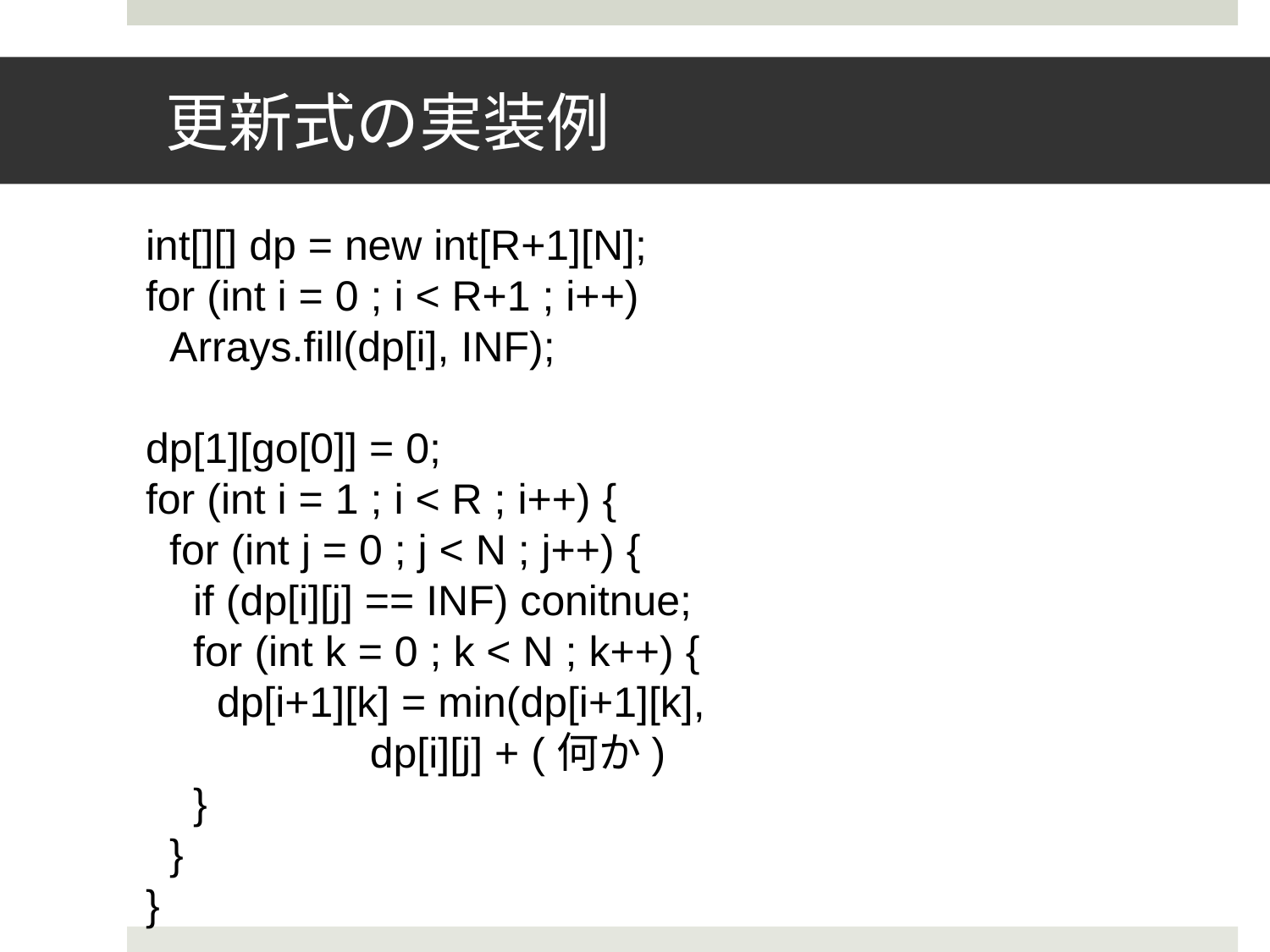

# 更新式の実装例
int[][] dp = new int[R+1][N];
for (int i = 0 ; i < R+1 ; i++)
  Arrays.fill(dp[i], INF);

dp[1][go[0]] = 0;
for (int i = 1 ; i < R ; i++) {
  for (int j = 0 ; j < N ; j++) {
    if (dp[i][j] == INF) conitnue;
    for (int k = 0 ; k < N ; k++) {
      dp[i+1][k] = min(dp[i+1][k],
                   dp[i][j] + (何か)
    }
  }
}